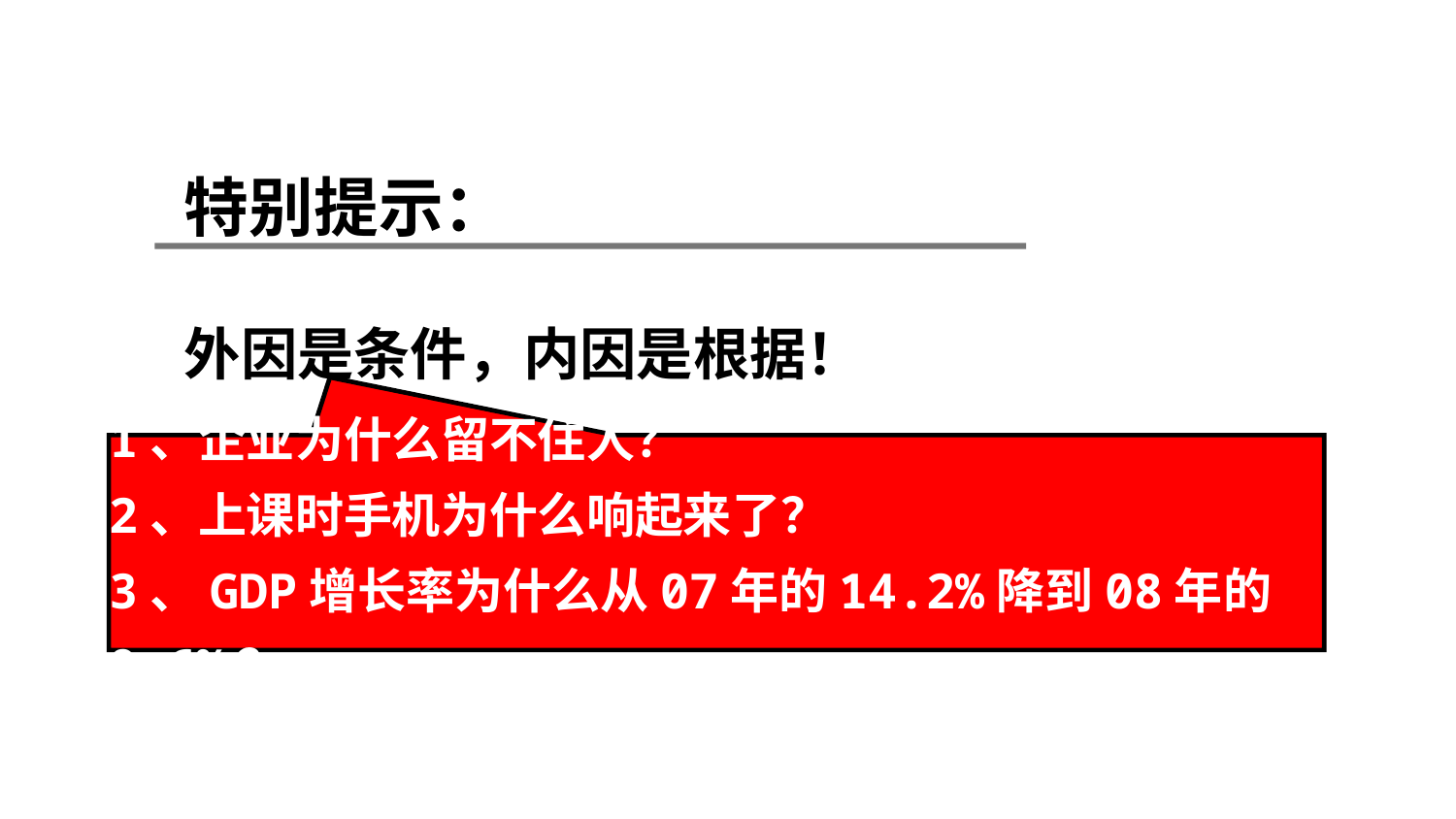

特别提示：
外因是条件，内因是根据！

1、企业为什么留不住人？
2、上课时手机为什么响起来了？
3、GDP增长率为什么从07年的14.2%降到08年的9.6%？